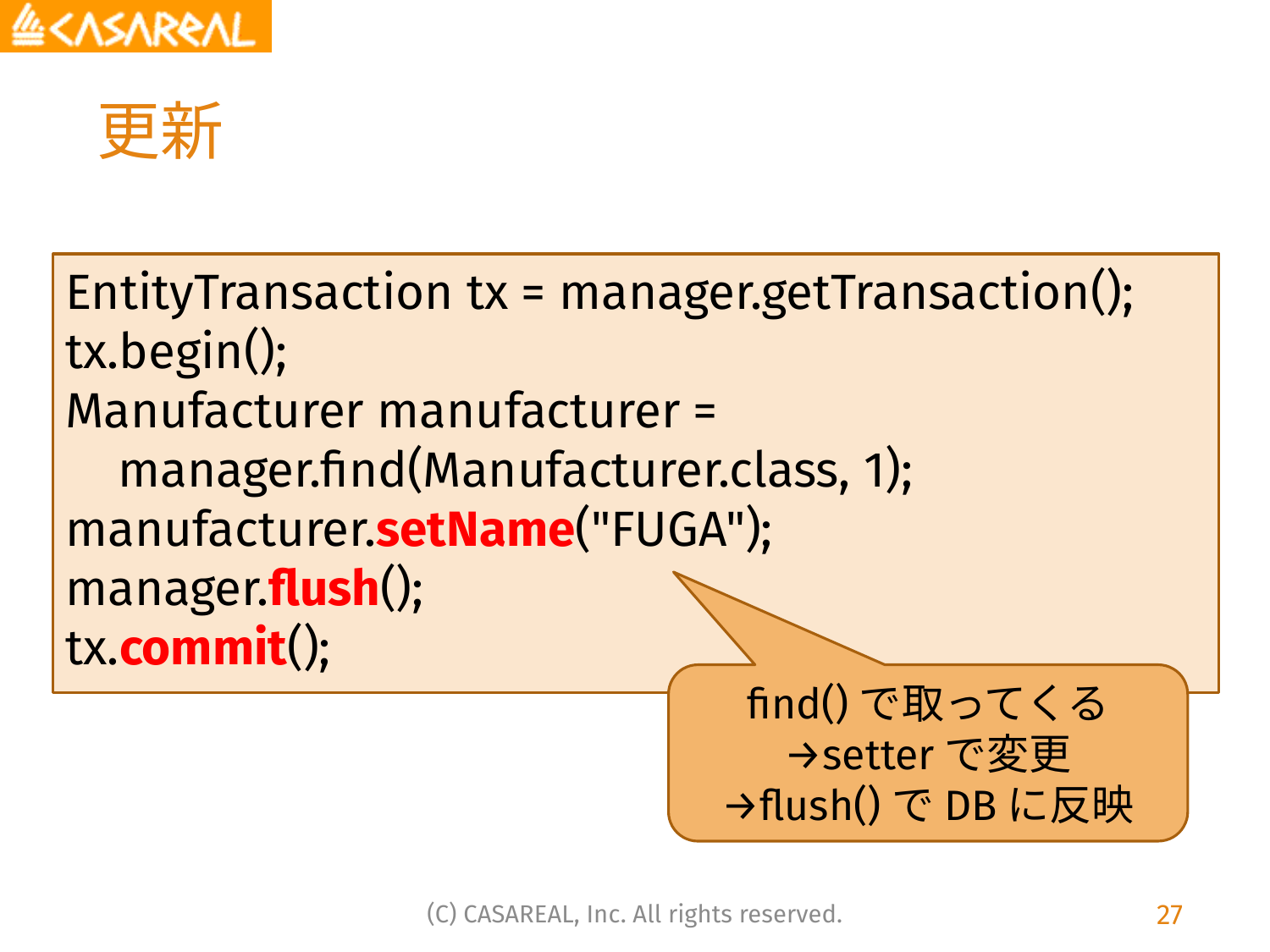

# 更新
EntityTransaction tx = manager.getTransaction();
tx.begin();
Manufacturer manufacturer =
    manager.find(Manufacturer.class, 1);
manufacturer.setName("FUGA");
manager.flush();
tx.commit();
find()で取ってくる
→setterで変更
→flush()でDBに反映
(C) CASAREAL, Inc. All rights reserved.
27